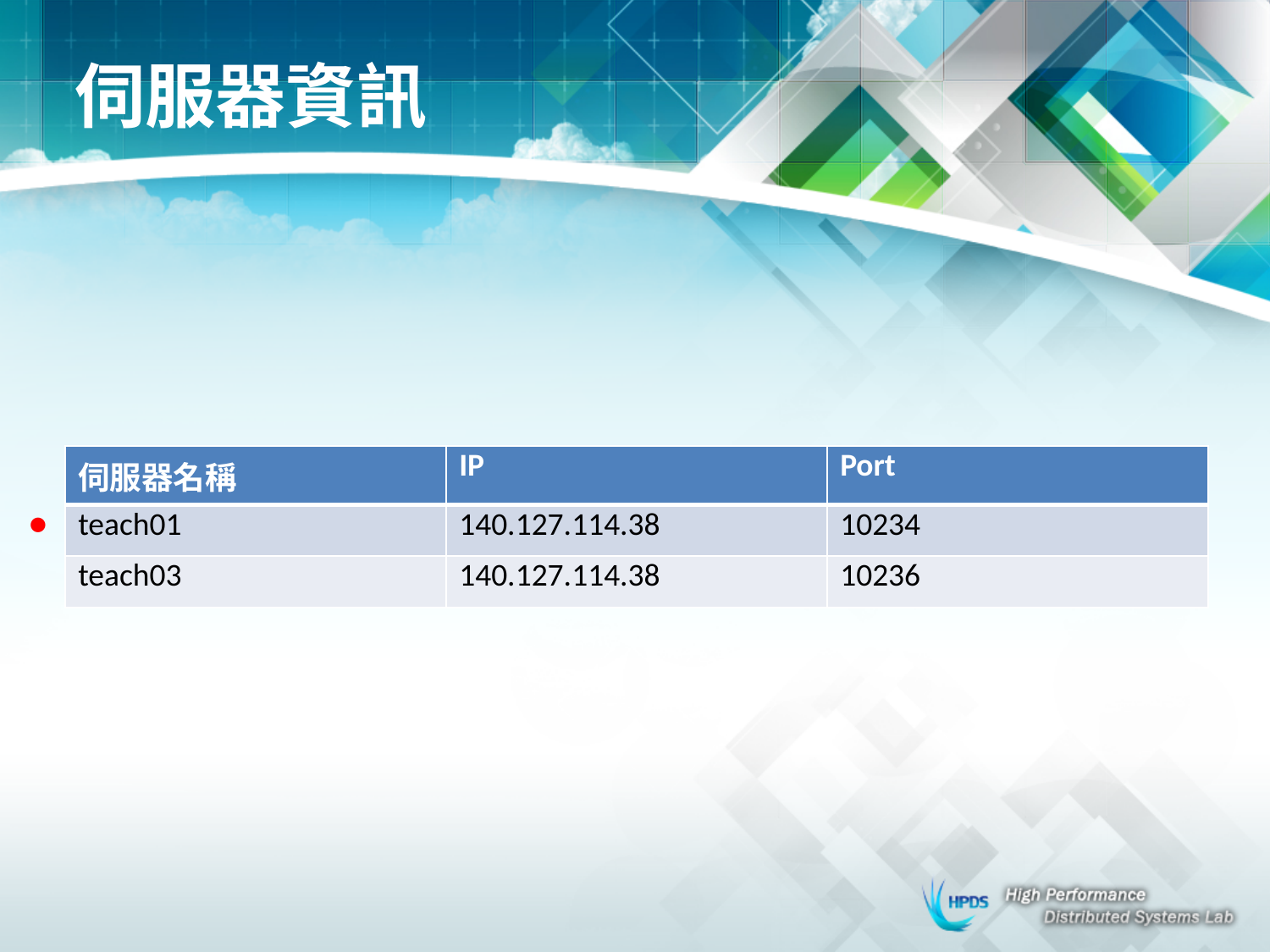

# 伺服器資訊
| 伺服器名稱 | IP | Port |
| --- | --- | --- |
| teach01 | 140.127.114.38 | 10234 |
| teach03 | 140.127.114.38 | 10236 |
帳號 : s+學號
密碼 : 你知道的…
●